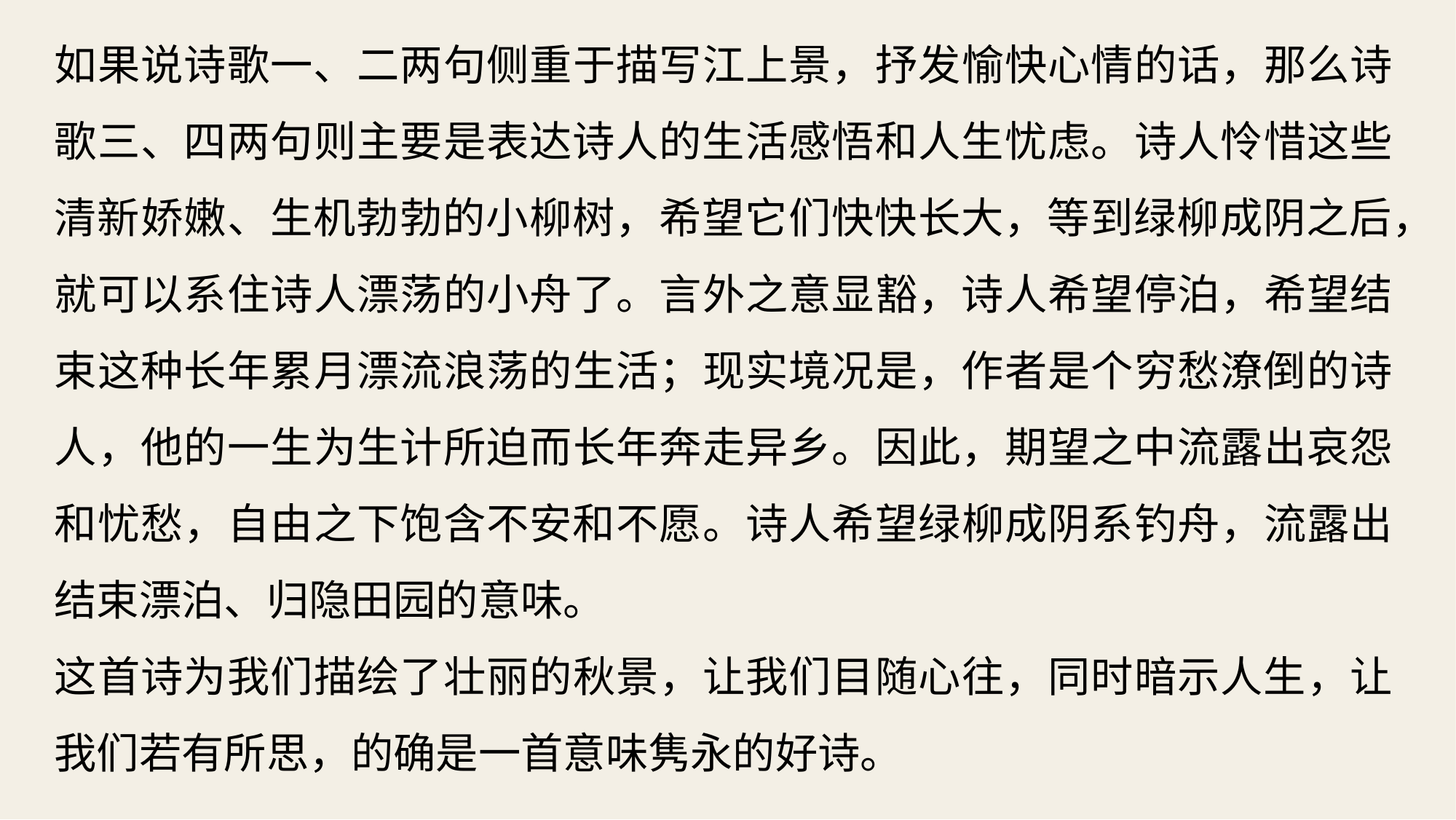

如果说诗歌一、二两句侧重于描写江上景，抒发愉快心情的话，那么诗歌三、四两句则主要是表达诗人的生活感悟和人生忧虑。诗人怜惜这些清新娇嫩、生机勃勃的小柳树，希望它们快快长大，等到绿柳成阴之后，就可以系住诗人漂荡的小舟了。言外之意显豁，诗人希望停泊，希望结束这种长年累月漂流浪荡的生活；现实境况是，作者是个穷愁潦倒的诗人，他的一生为生计所迫而长年奔走异乡。因此，期望之中流露出哀怨和忧愁，自由之下饱含不安和不愿。诗人希望绿柳成阴系钓舟，流露出结束漂泊、归隐田园的意味。
这首诗为我们描绘了壮丽的秋景，让我们目随心往，同时暗示人生，让我们若有所思，的确是一首意味隽永的好诗。